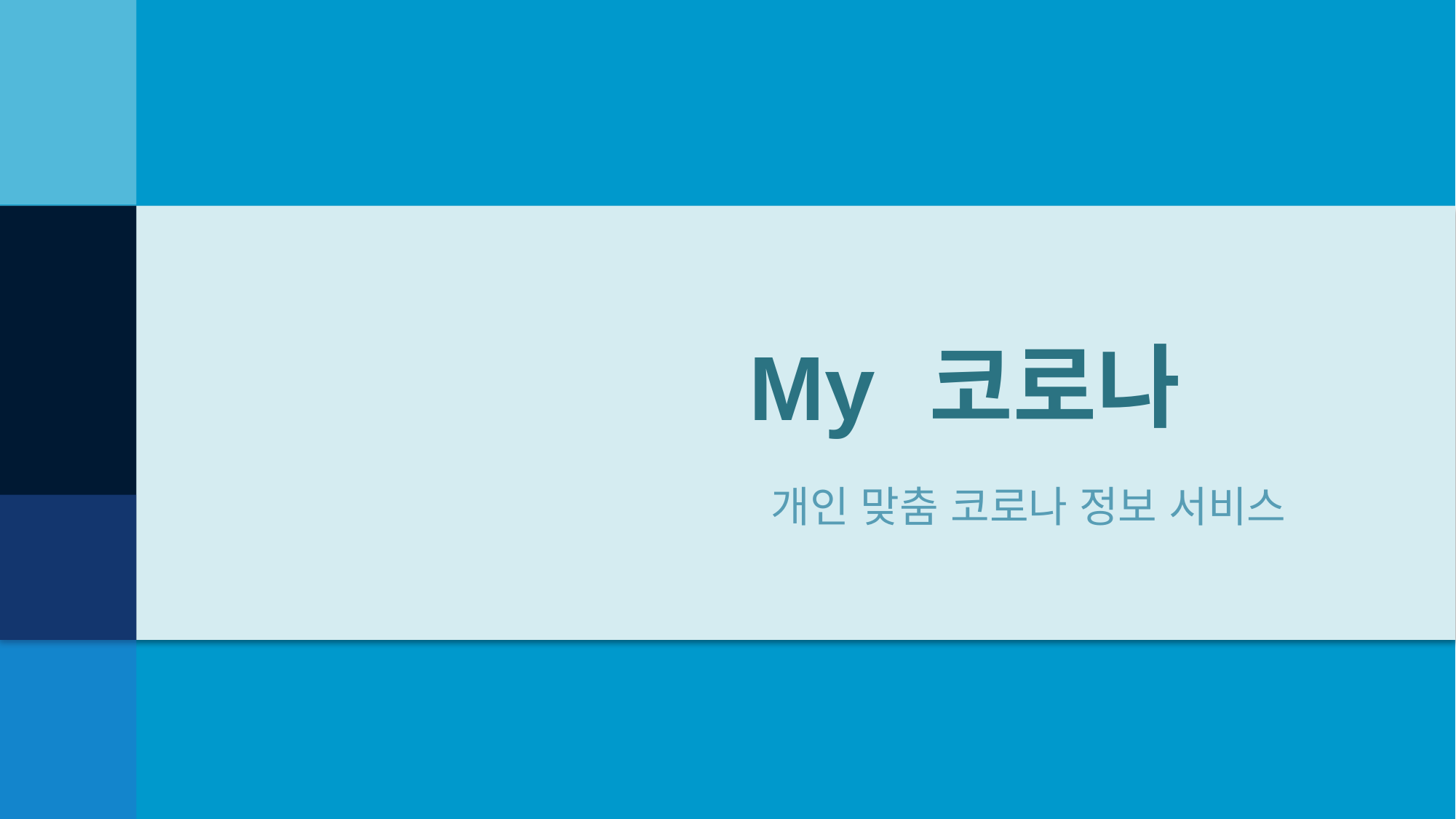

# My 코로나
개인 맞춤 코로나 정보 서비스